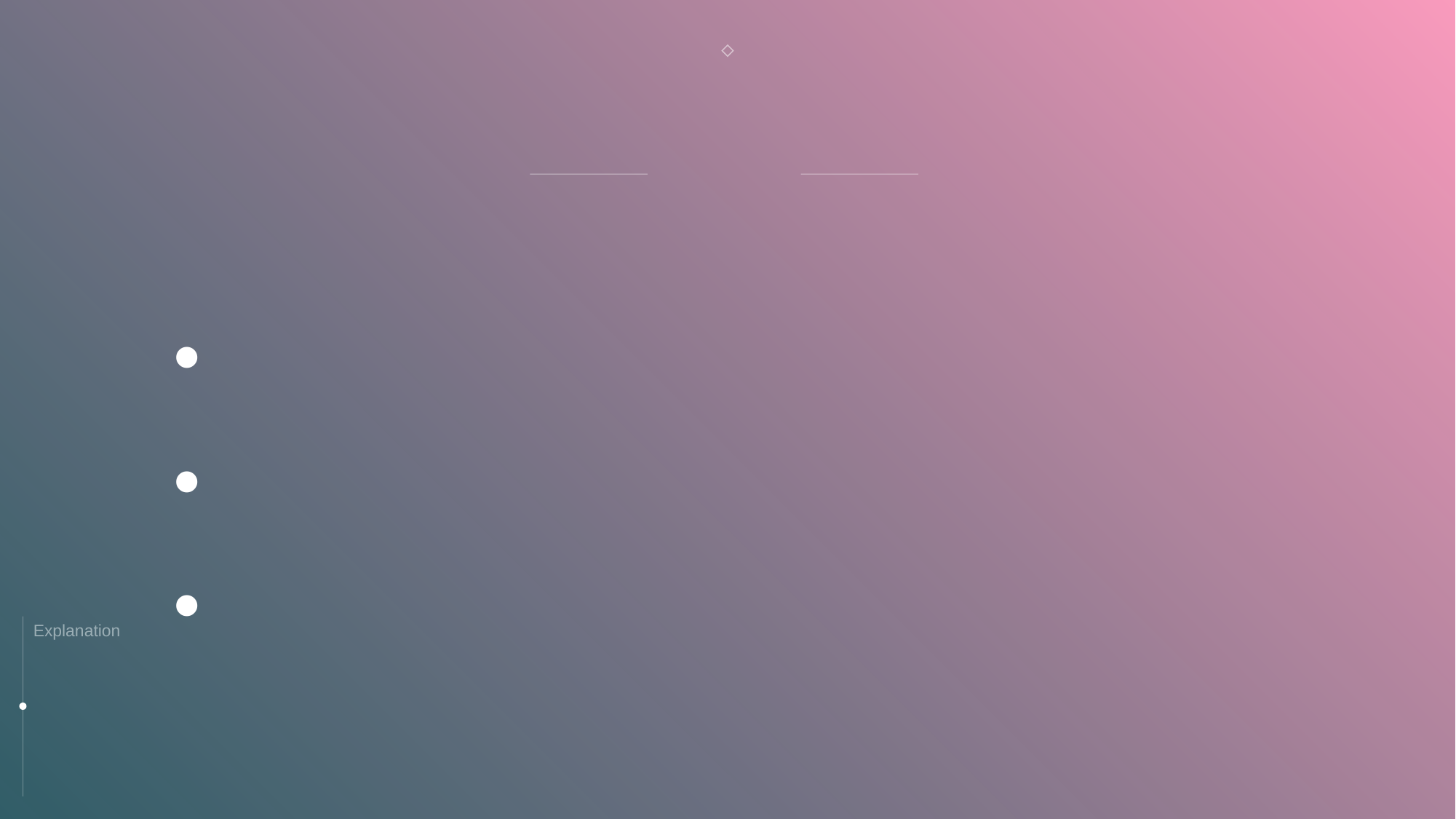

# 온도 조절 신발
Main Idea
신발 안쪽에 발열 장치를 부착 아두이노의 온도 센서를 통해 추운 겨울 발을 따듯하게 합니다.
발을 흔들거나 신발 앞 쪽을 톡톡 치거나 모션을 통한 On/off 기능 이나 온도를 올리는 제어가 가능 하게 합니다.
어플을 통한 운동량 및 온도 제어 등 기타기능 을 추가합니다.

Explanation
Concept
Function
Practicality
Problem

14